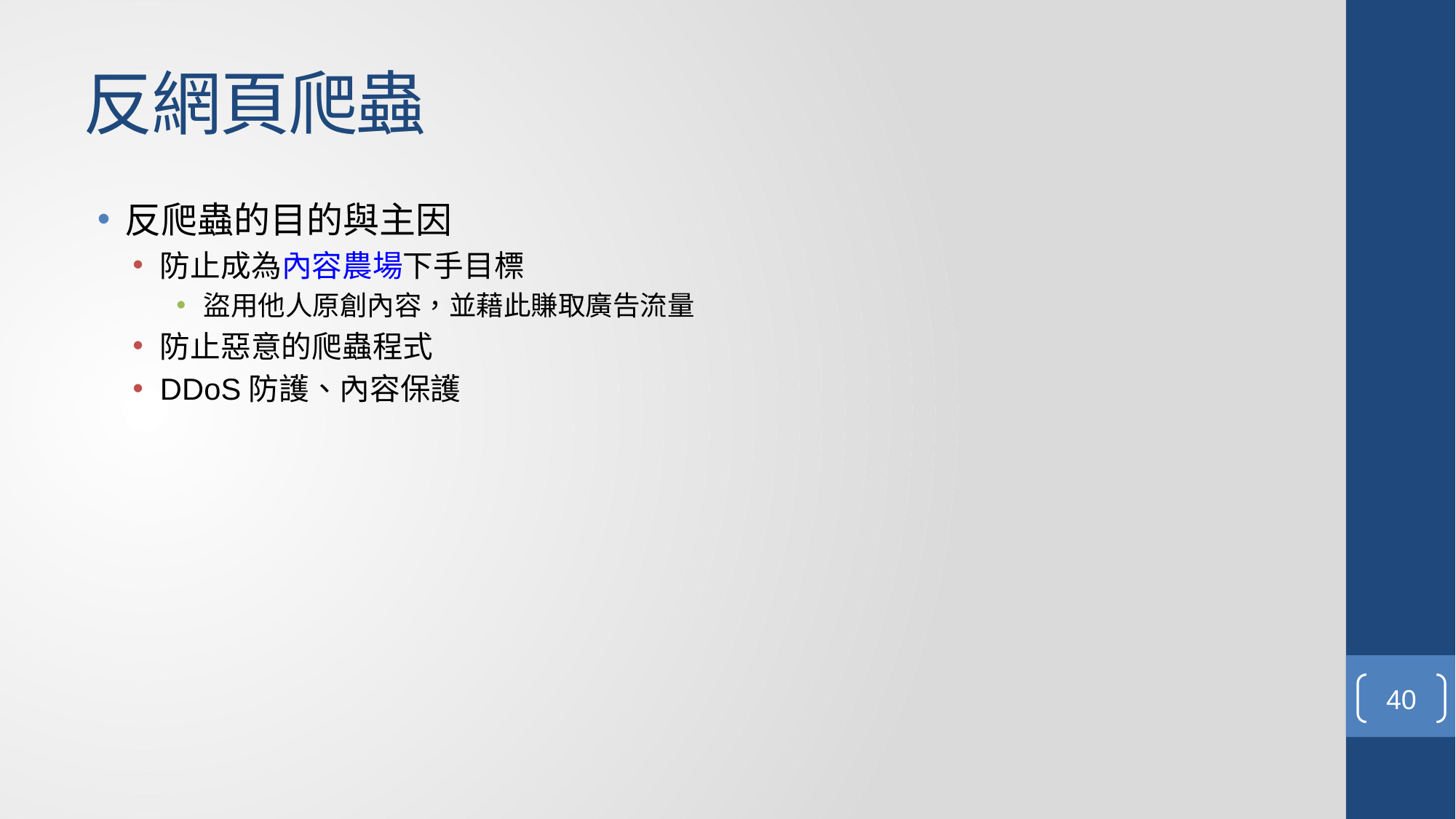

# 反網頁爬蟲
反爬蟲的目的與主因
防止成為內容農場下手目標
盜用他人原創內容，並藉此賺取廣告流量
防止惡意的爬蟲程式
DDoS防護、內容保護
40